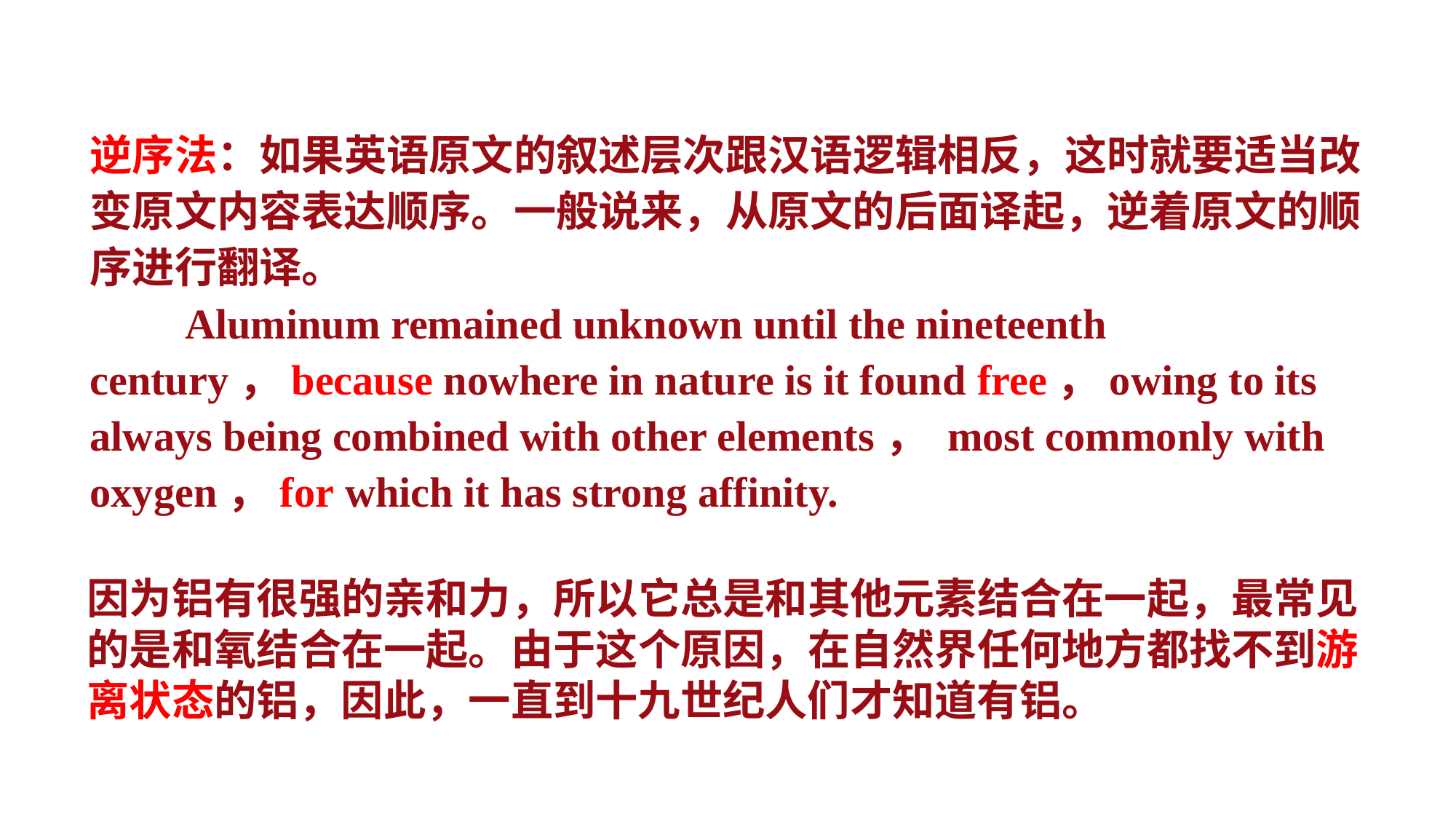

逆序法：如果英语原文的叙述层次跟汉语逻辑相反，这时就要适当改变原文内容表达顺序。一般说来，从原文的后面译起，逆着原文的顺序进行翻译。
　　Aluminum remained unknown until the nineteenth century，because nowhere in nature is it found free，owing to its always being combined with other elements， most commonly with oxygen，for which it has strong affinity.

因为铝有很强的亲和力，所以它总是和其他元素结合在一起，最常见的是和氧结合在一起。由于这个原因，在自然界任何地方都找不到游离状态的铝，因此，一直到十九世纪人们才知道有铝。